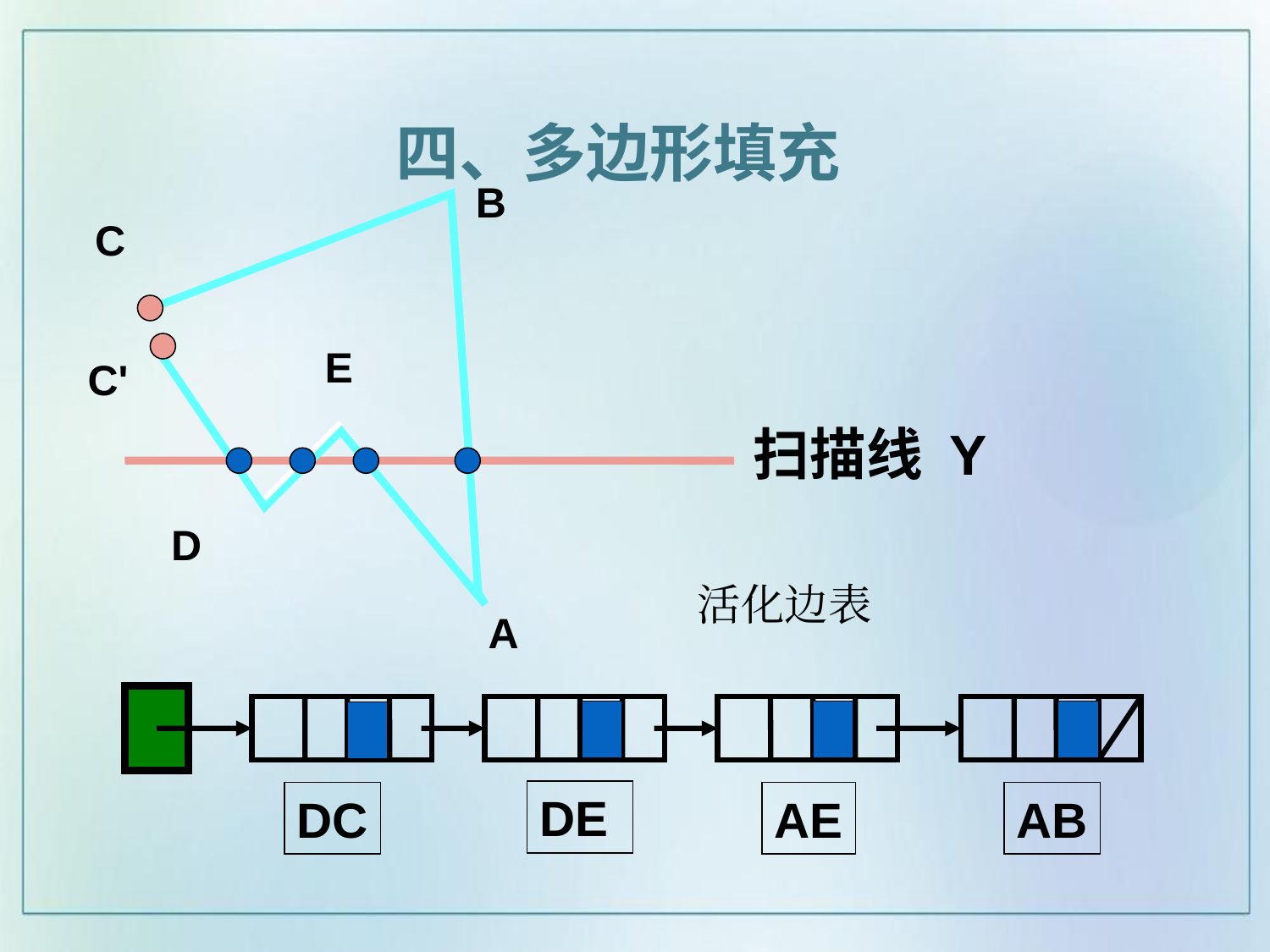

四、多边形填充
B

C

E
C'

D
A
扫描线 Y
# 活化边表

DE
DC
AE
AB